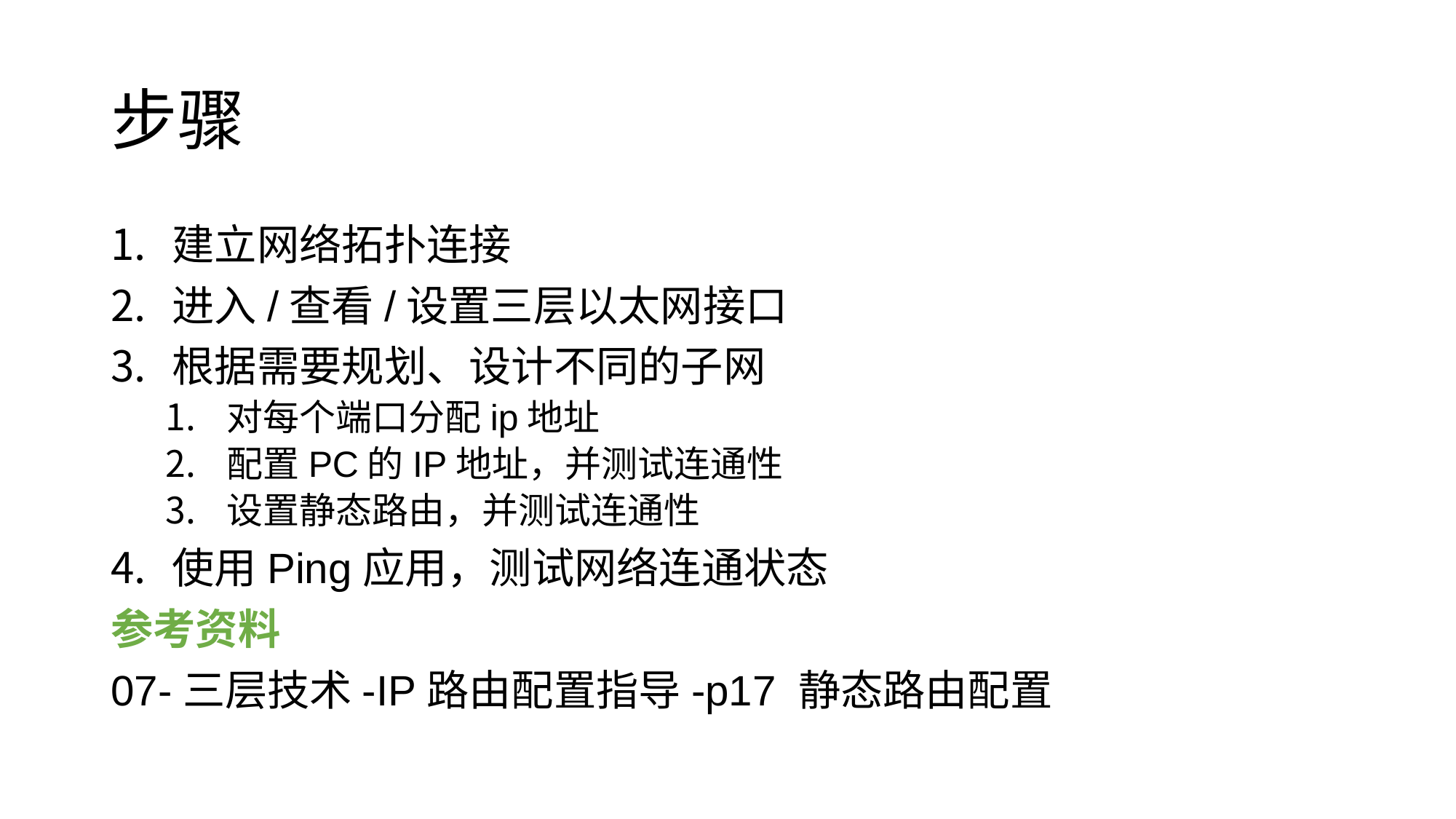

# 步骤
建立网络拓扑连接
进入/查看/设置三层以太网接口
根据需要规划、设计不同的子网
对每个端口分配ip地址
配置PC的IP地址，并测试连通性
设置静态路由，并测试连通性
使用Ping应用，测试网络连通状态
参考资料
07-三层技术-IP路由配置指导-p17 静态路由配置